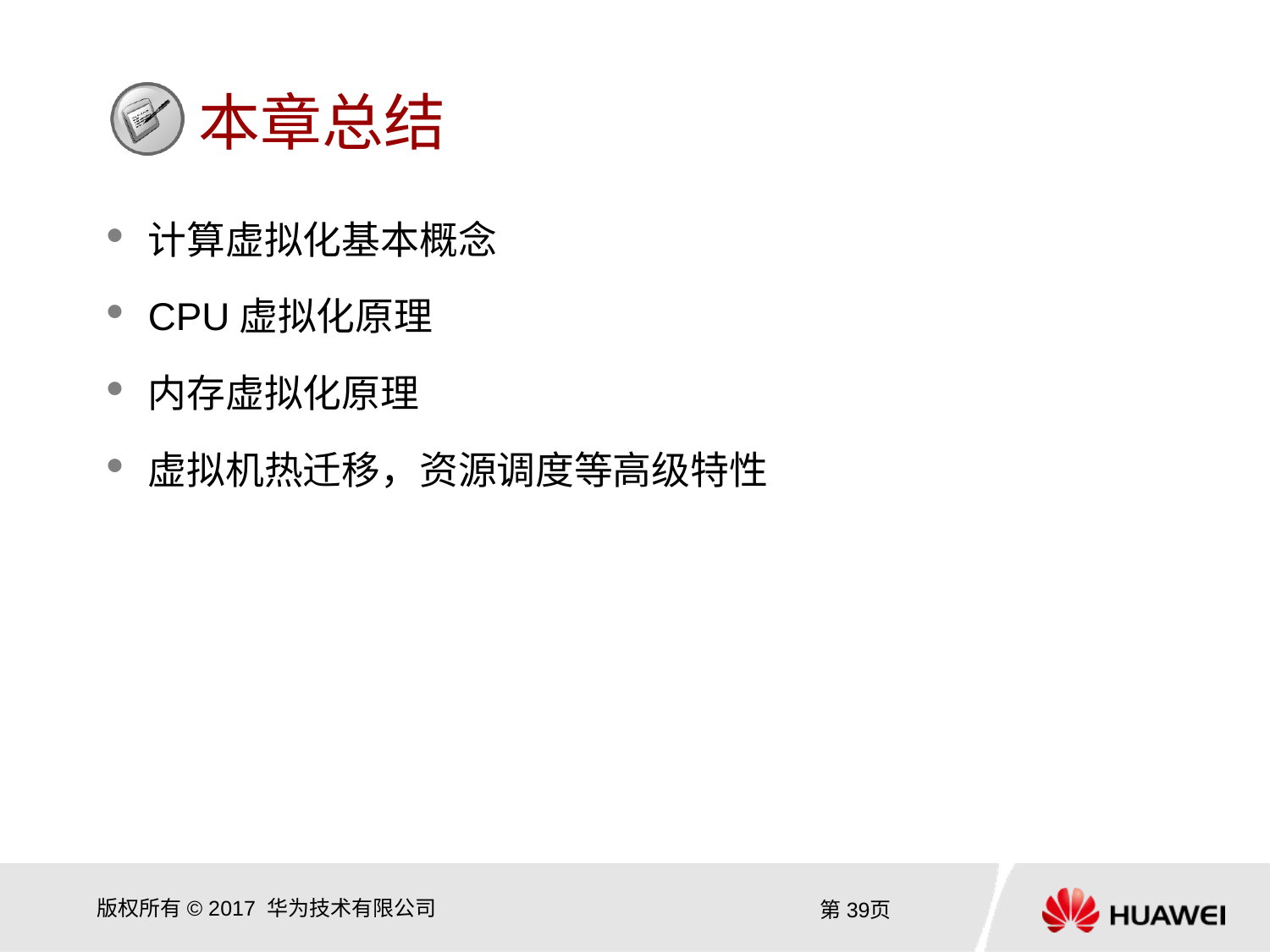

计算虚拟化基本概念
CPU虚拟化原理
内存虚拟化原理
虚拟机热迁移，资源调度等高级特性